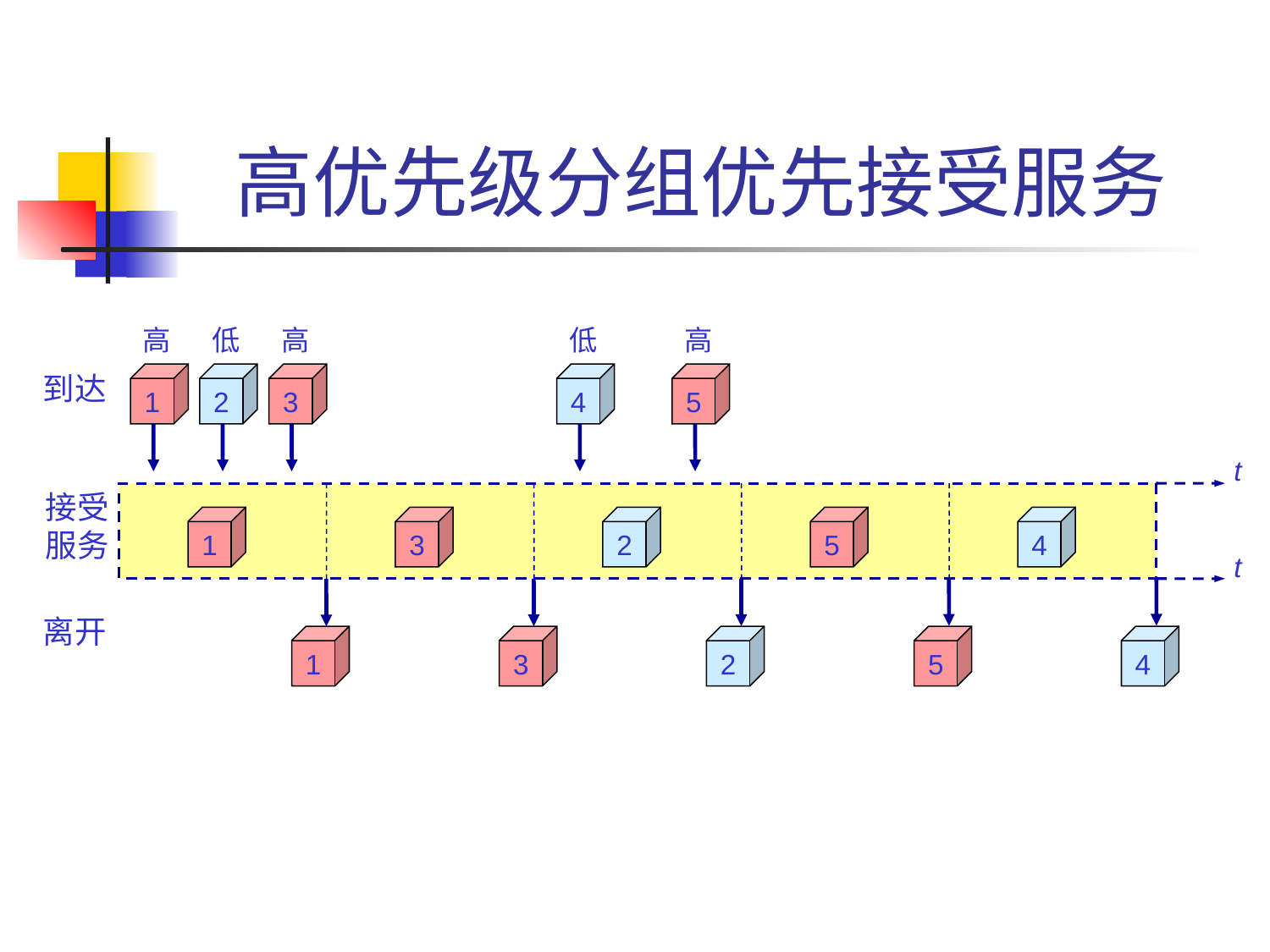

# 高优先级分组优先接受服务
高
低
高
低
高
到达
1
2
3
4
5

t
接受
服务

1
3
2
5
4
t

离开
1
3
2
5
4